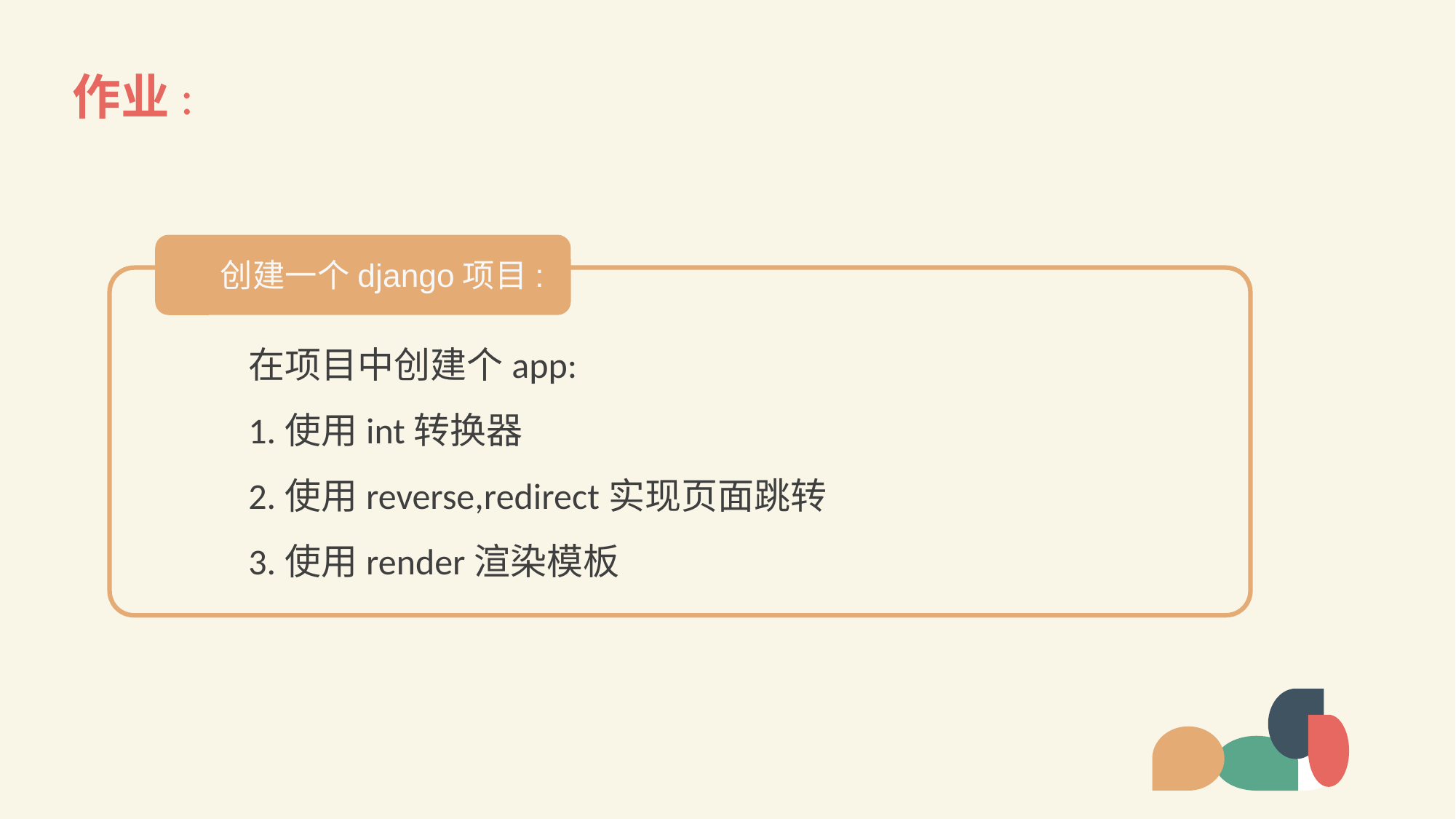

# 作业:

创建一个django项目:

在项目中创建个app:
1.使用int转换器
2.使用reverse,redirect实现页面跳转
3.使用render渲染模板

LOREM